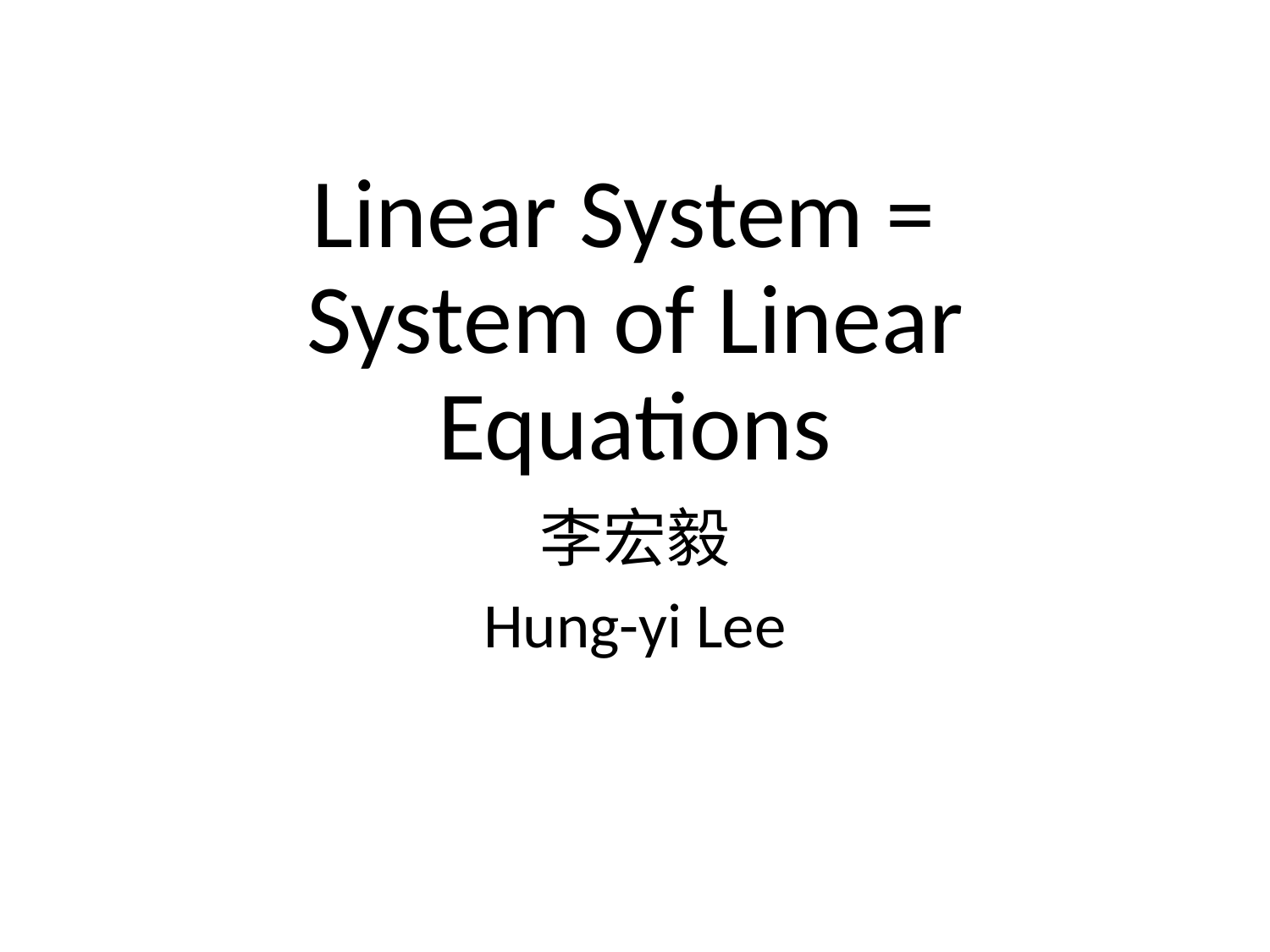

# Linear System = System of Linear Equations
李宏毅
Hung-yi Lee